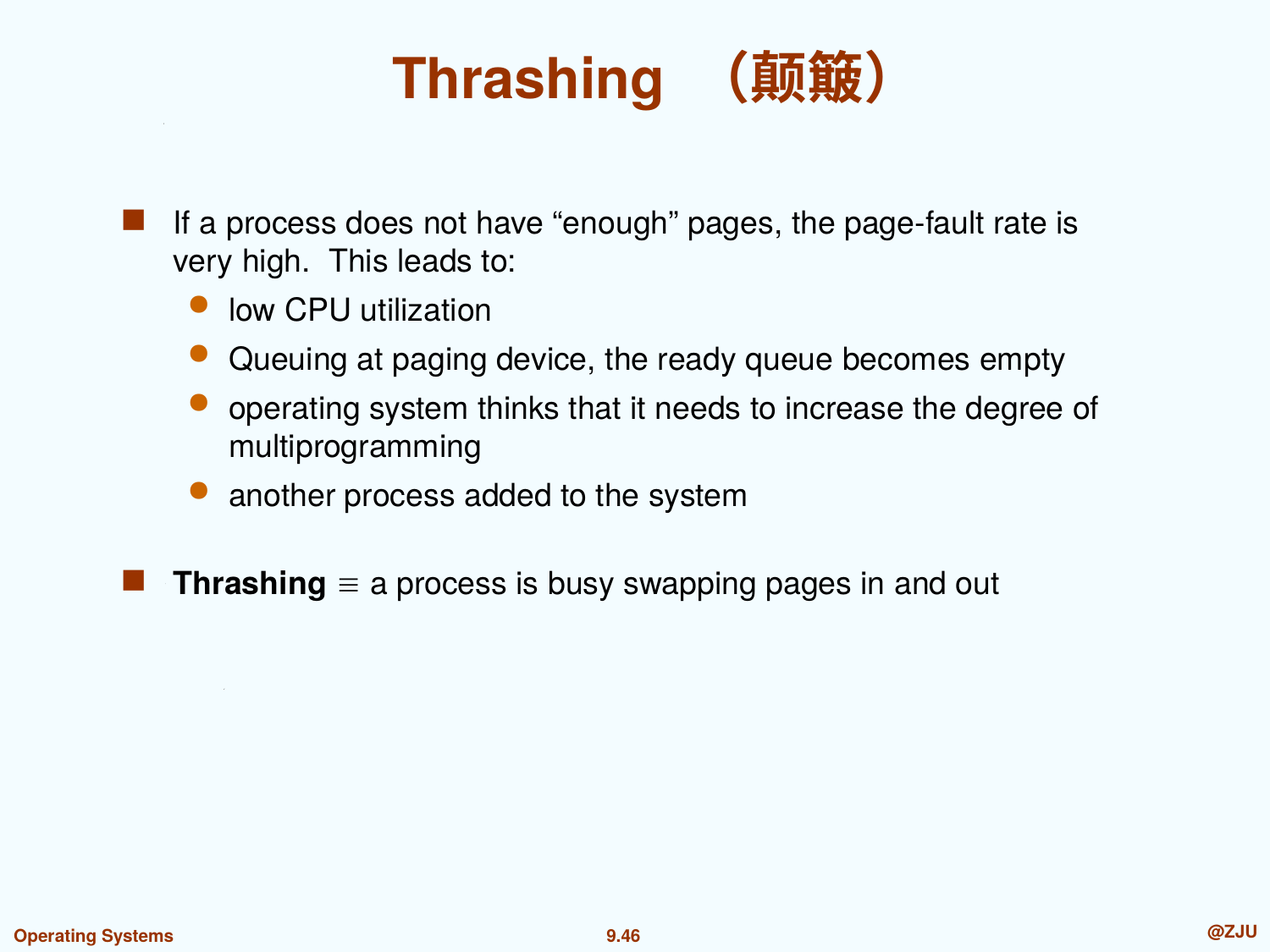

# Thrashing （颠簸）
If a process does not have “enough” pages, the page-fault rate is very high.  This leads to:
low CPU utilization
Queuing at paging device, the ready queue becomes empty
operating system thinks that it needs to increase the degree of multiprogramming
another process added to the system
Thrashing ≡ a process is busy swapping pages in and out